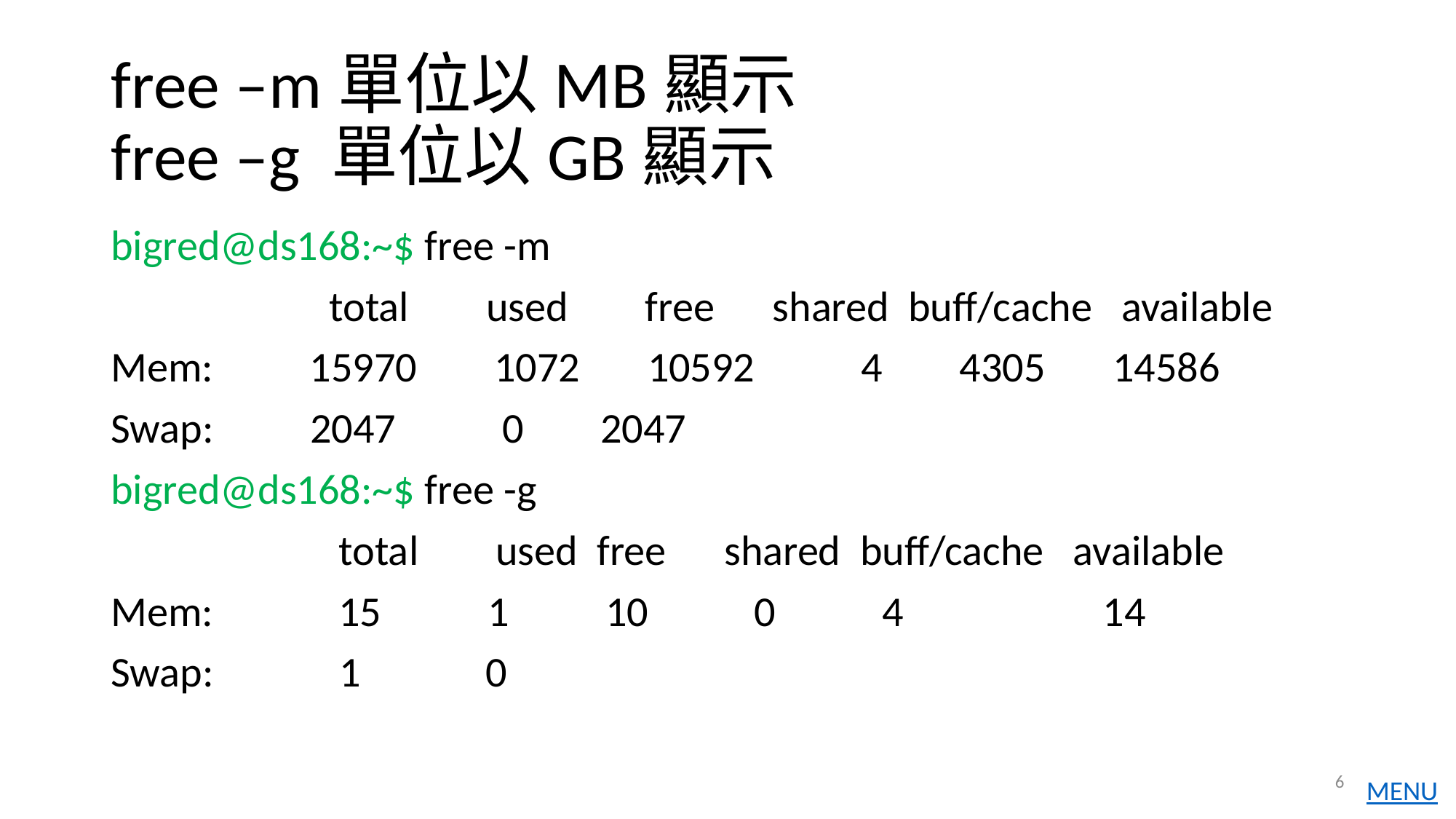

# free –m單位以MB顯示 free –g 單位以GB顯示
bigred@ds168:~$ free -m
              	total        used        free      shared  buff/cache   available
Mem:          15970        1072       10592           4        4305       14586
Swap:          2047           0        2047
bigred@ds168:~$ free -g
             	 total        used  free      shared  buff/cache   available
Mem:             15           1          10           0           4         	 14
Swap:             1             0
6